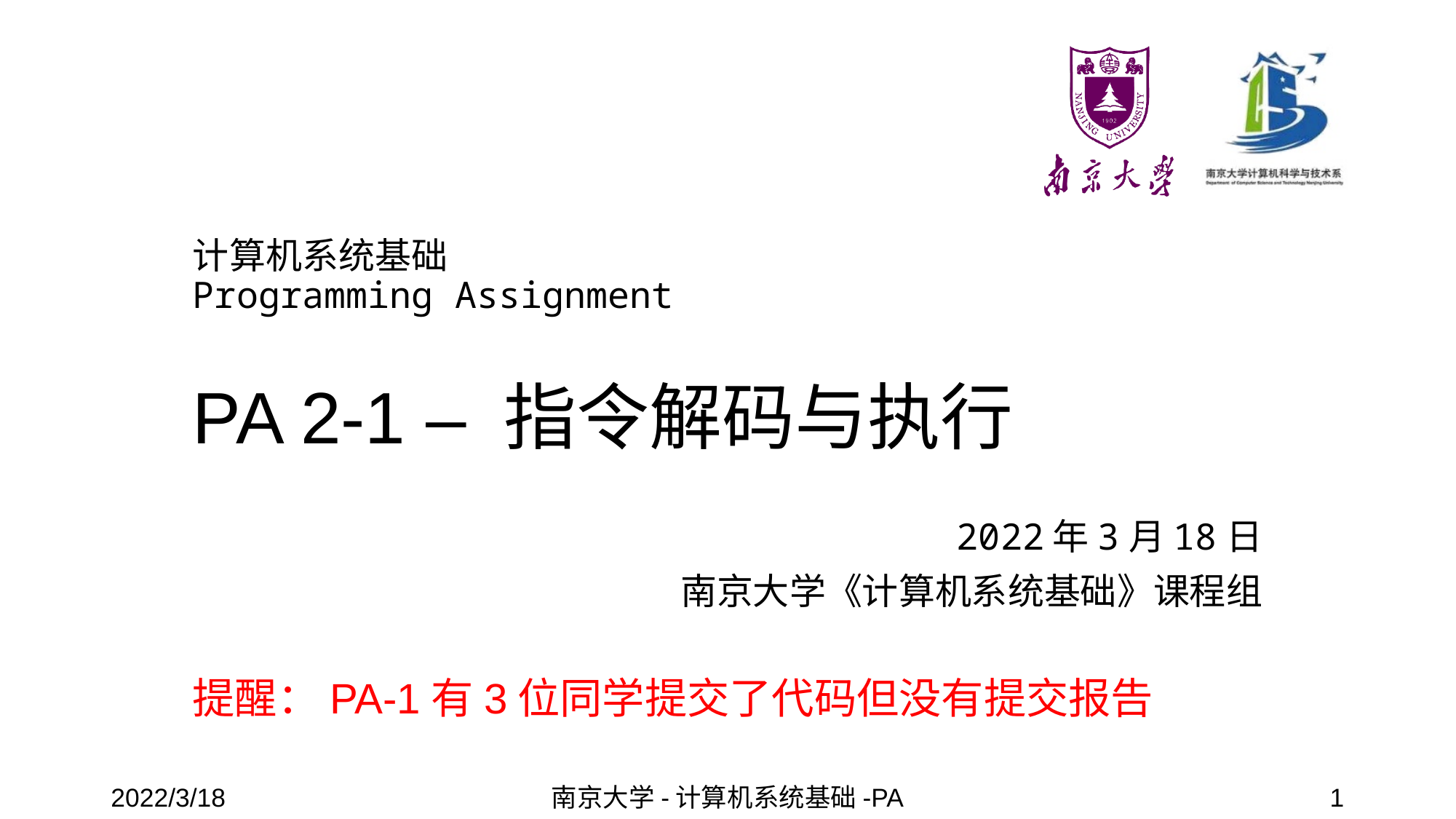

计算机系统基础
Programming Assignment
# PA 2-1 – 指令解码与执行
2022年3月18日
南京大学《计算机系统基础》课程组
提醒：PA-1有3位同学提交了代码但没有提交报告
2022/3/18
南京大学-计算机系统基础-PA
1